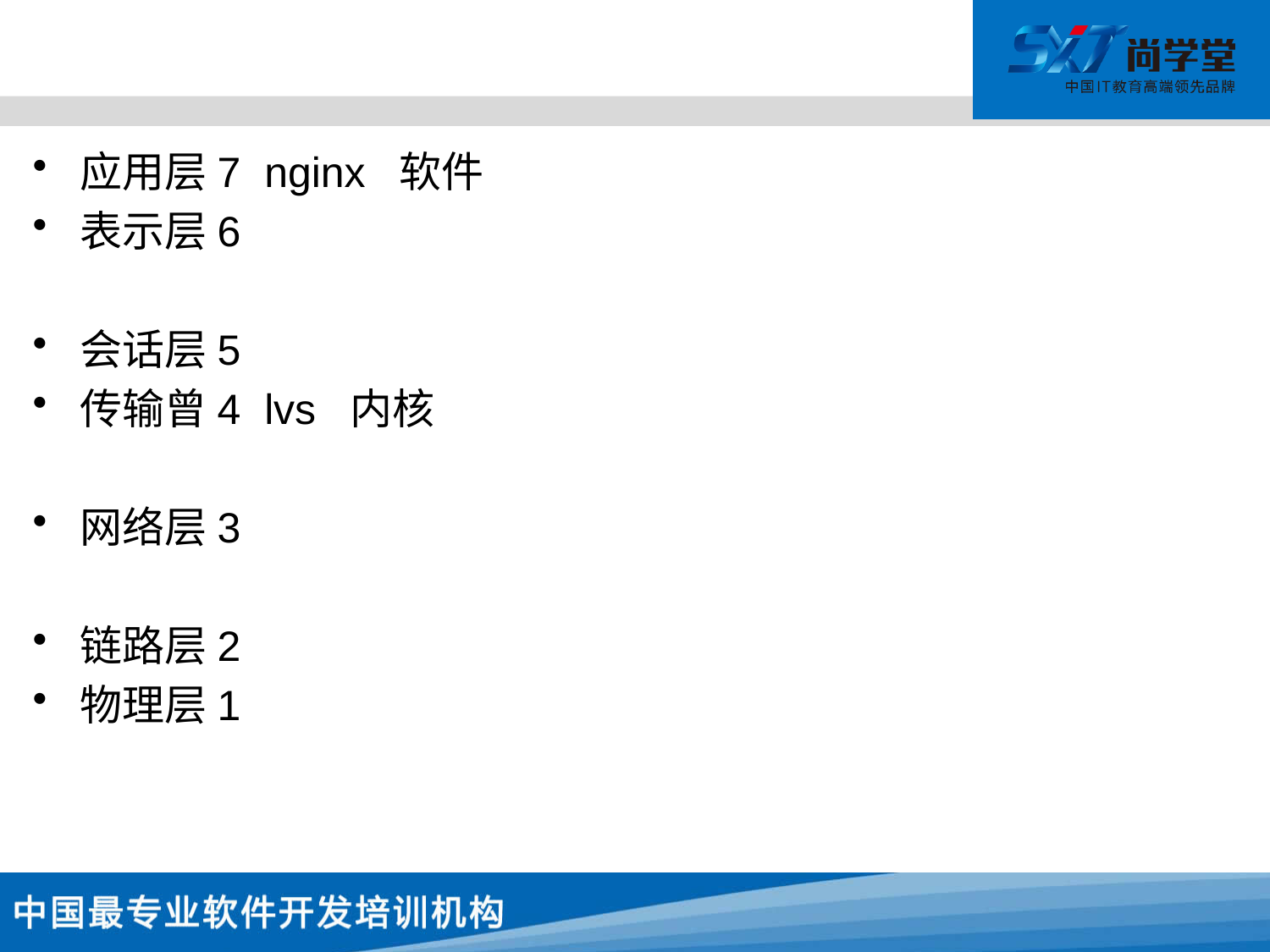

#
应用层7  nginx  软件
表示层6

会话层5
传输曾4  lvs  内核

网络层3

链路层2
物理层1